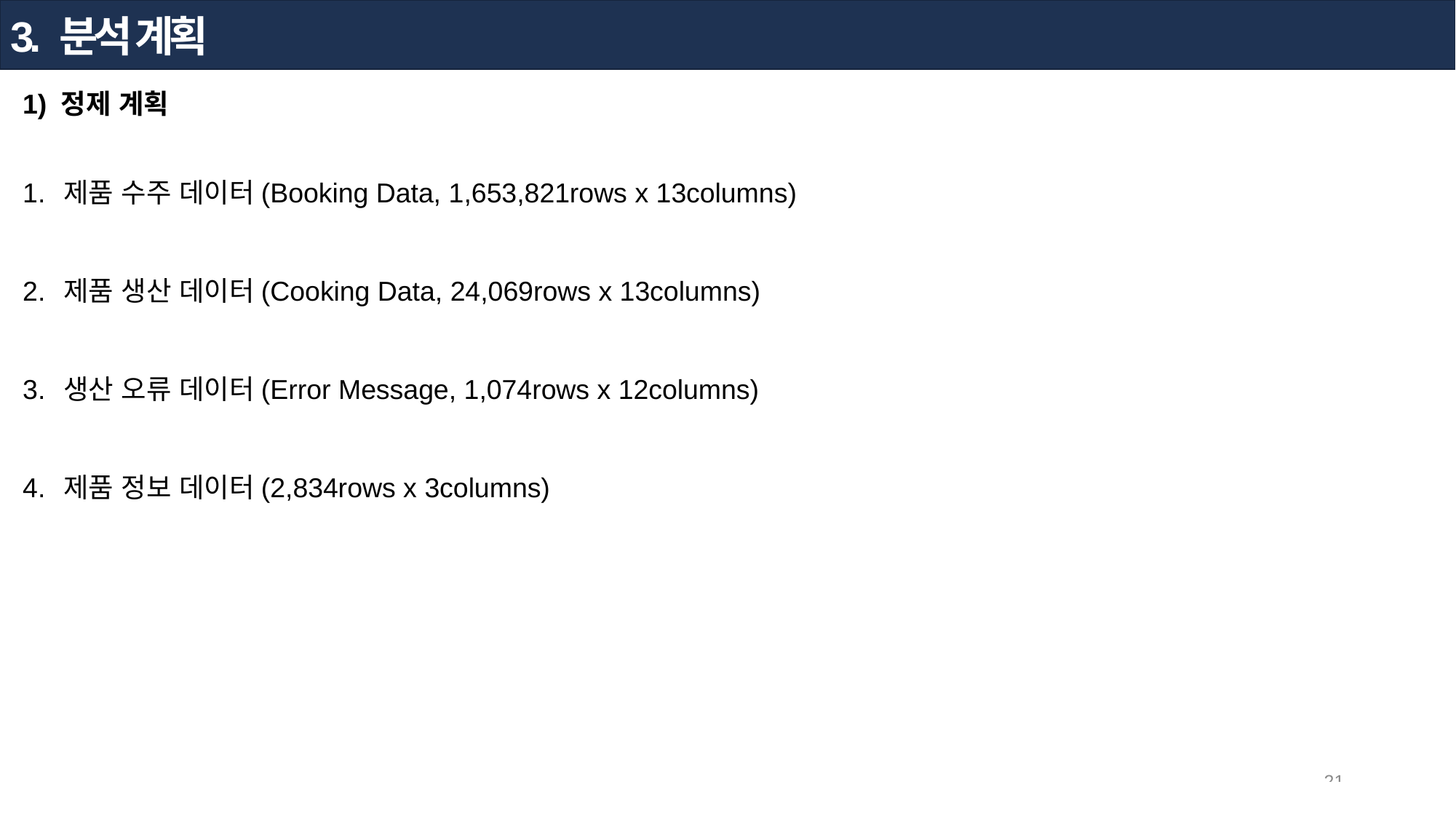

3. 분석 계획
1) 정제 계획
제품 수주 데이터(Booking Data, 1,653,821rows x 13columns)

제품 생산 데이터(Cooking Data, 24,069rows x 13columns)

생산 오류 데이터(Error Message, 1,074rows x 12columns)

제품 정보 데이터(2,834rows x 3columns)

21